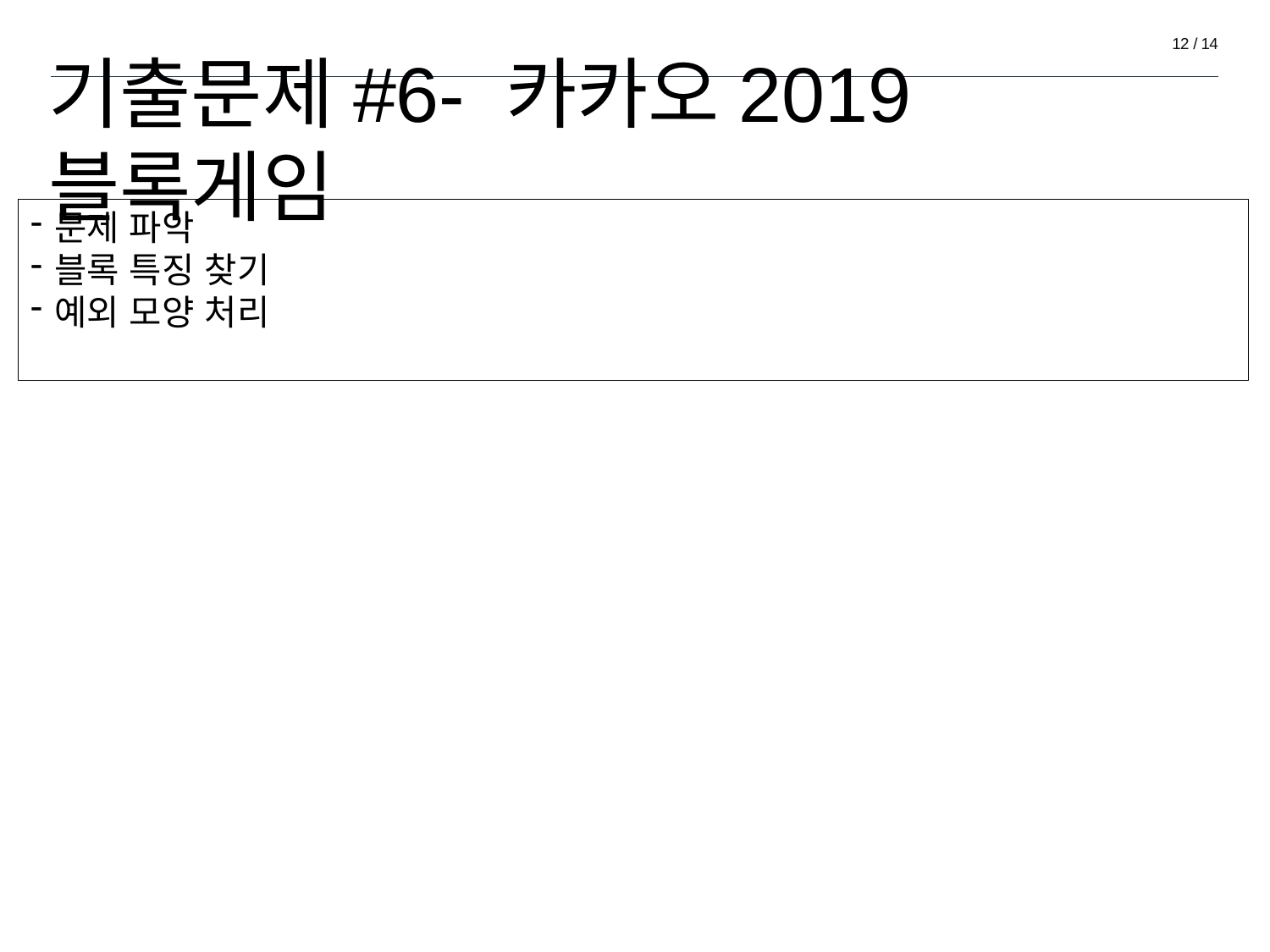

12 / 14
# 기출문제#6- 카카오2019 블록게임
문제 파악
블록 특징 찾기
예외 모양 처리